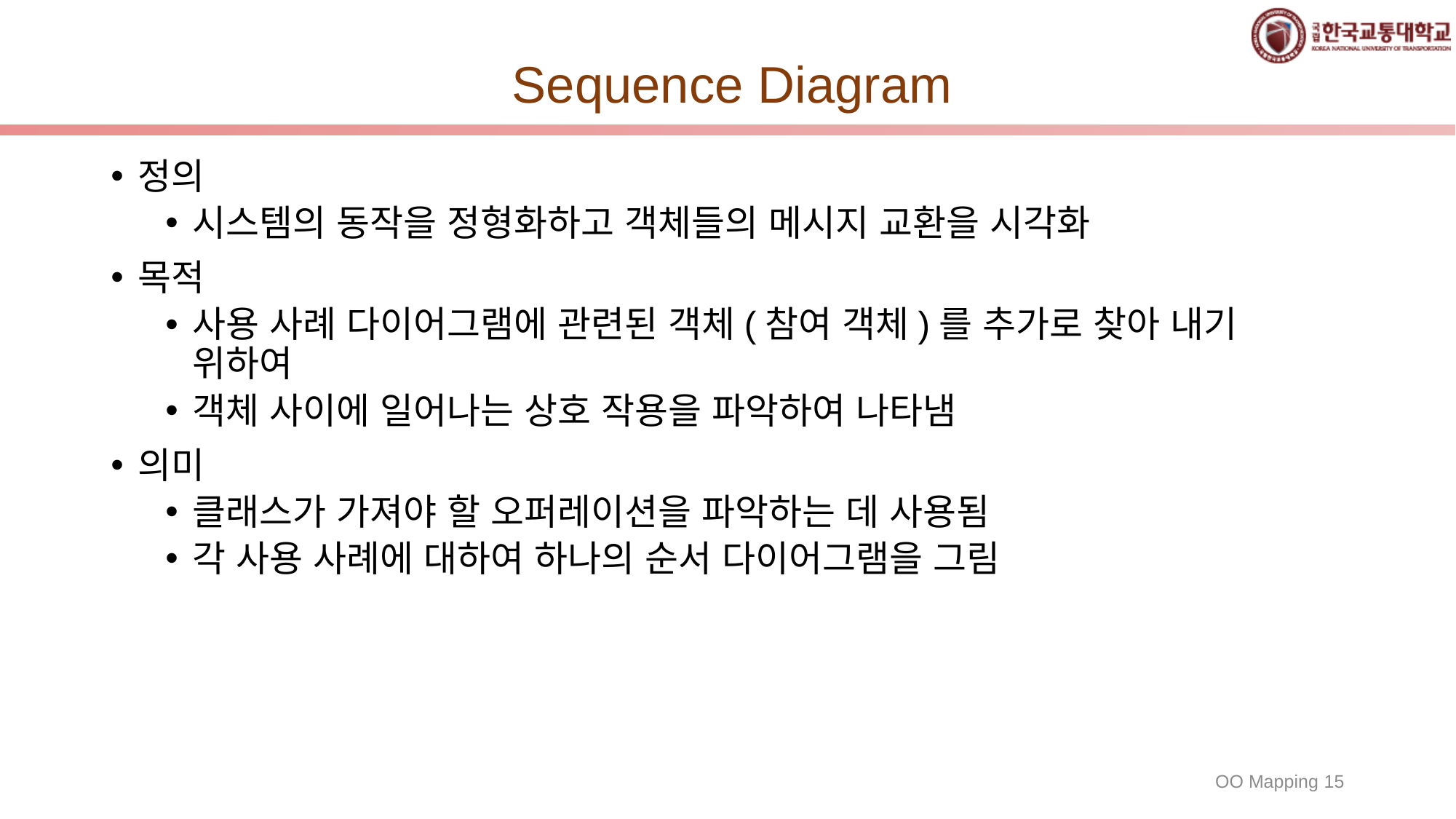

# Sequence Diagram
정의
시스템의 동작을 정형화하고 객체들의 메시지 교환을 시각화
목적
사용 사례 다이어그램에 관련된 객체(참여 객체)를 추가로 찾아 내기 위하여
객체 사이에 일어나는 상호 작용을 파악하여 나타냄
의미
클래스가 가져야 할 오퍼레이션을 파악하는 데 사용됨
각 사용 사례에 대하여 하나의 순서 다이어그램을 그림

15